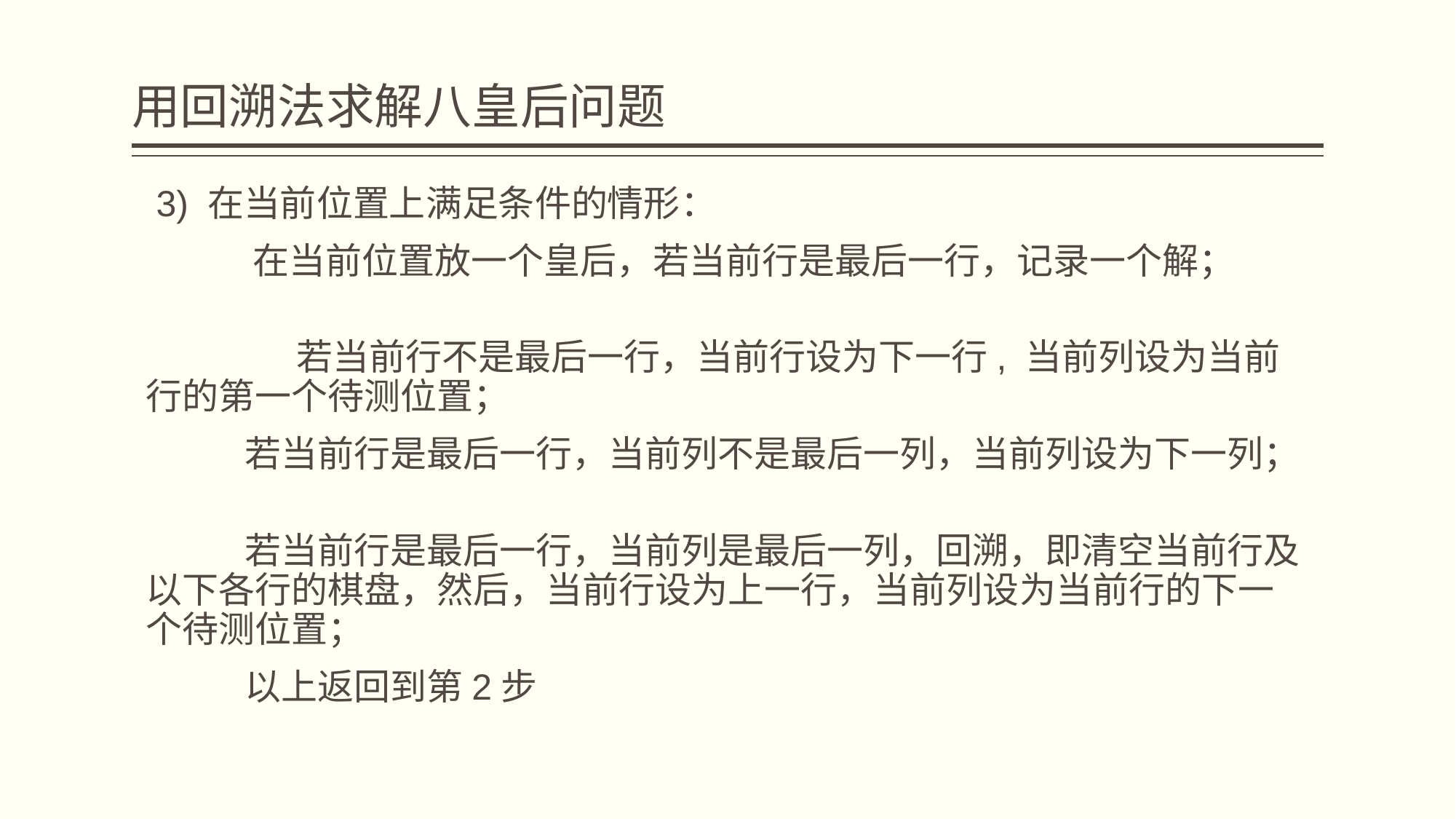

# 用回溯法求解八皇后问题
 3) 在当前位置上满足条件的情形：
            在当前位置放一个皇后，若当前行是最后一行，记录一个解；
	    若当前行不是最后一行，当前行设为下一行, 当前列设为当前行的第一个待测位置；
           若当前行是最后一行，当前列不是最后一列，当前列设为下一列；
           若当前行是最后一行，当前列是最后一列，回溯，即清空当前行及以下各行的棋盘，然后，当前行设为上一行，当前列设为当前行的下一个待测位置；
           以上返回到第2步